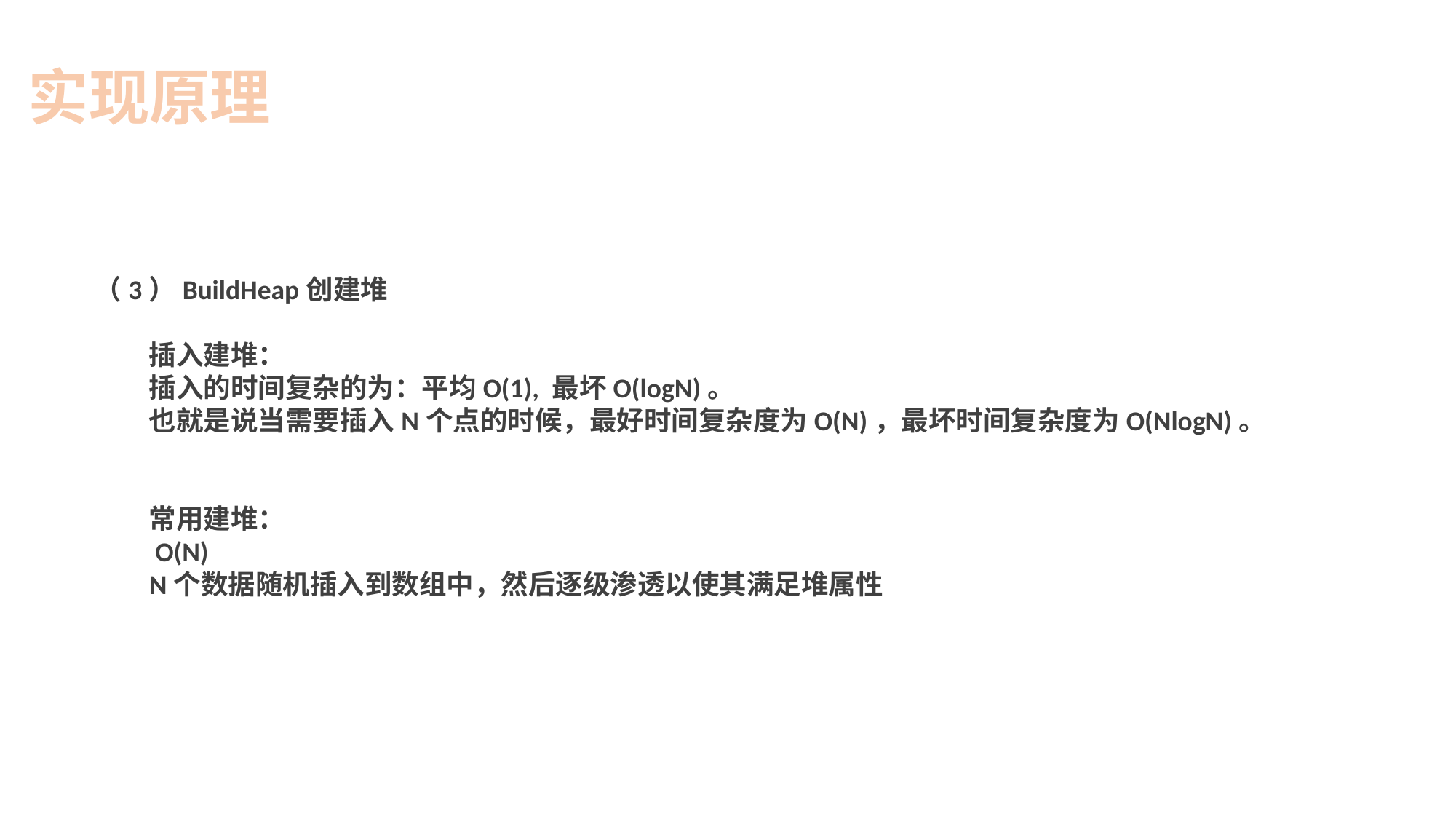

实现原理
（3）BuildHeap创建堆

插入建堆：
插入的时间复杂的为：平均O(1), 最坏O(logN)。
也就是说当需要插入N个点的时候，最好时间复杂度为O(N)，最坏时间复杂度为O(NlogN)。

常用建堆：
 O(N)
N个数据随机插入到数组中，然后逐级渗透以使其满足堆属性